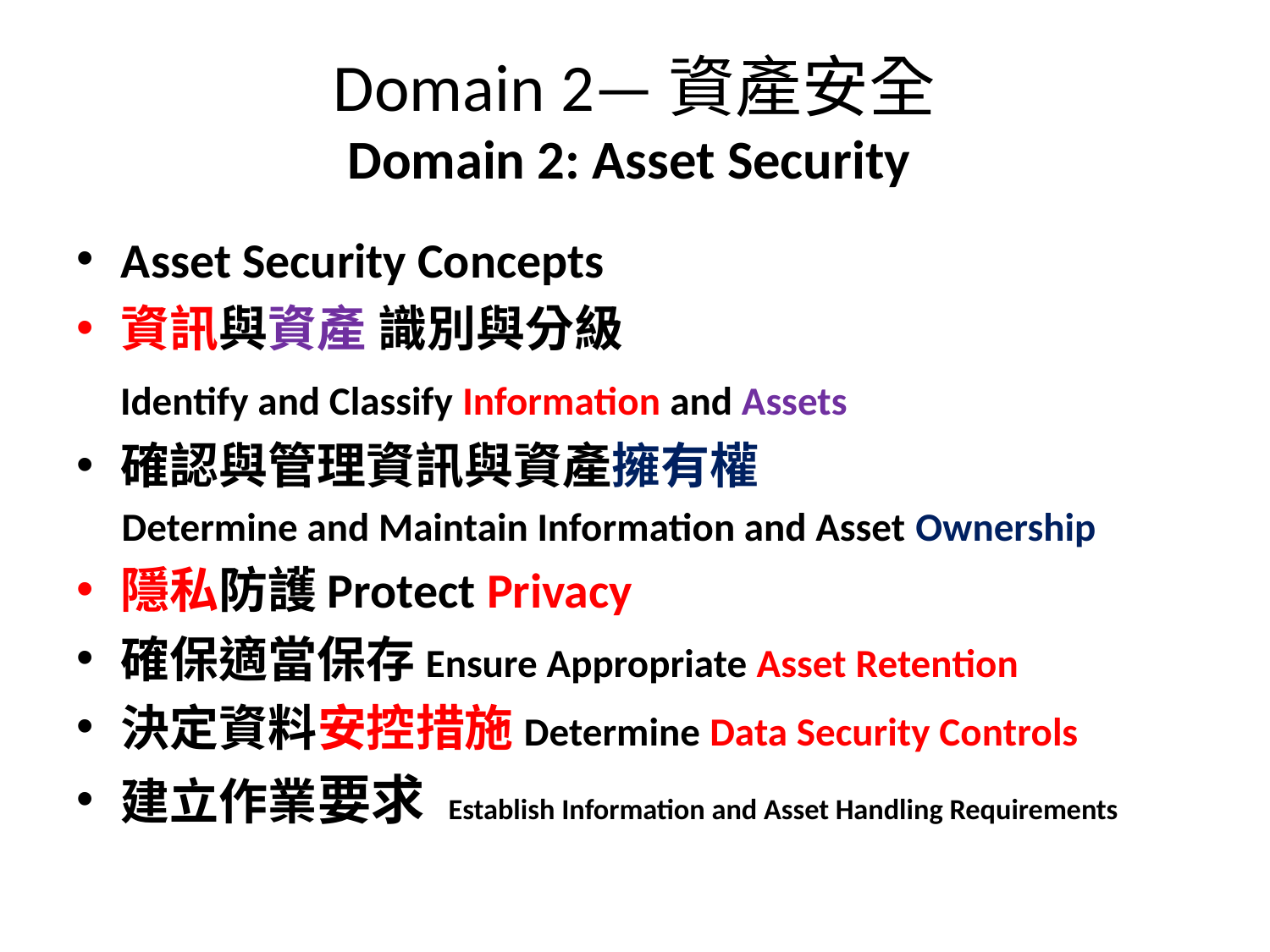

# Domain 2—資產安全 Domain 2: Asset Security
Asset Security Concepts
資訊與資產 識別與分級
    Identify and Classify Information and Assets
確認與管理資訊與資產擁有權
     Determine and Maintain Information and Asset Ownership
隱私防護Protect Privacy
確保適當保存Ensure Appropriate Asset Retention
決定資料安控措施Determine Data Security Controls
建立作業要求 Establish Information and Asset Handling Requirements